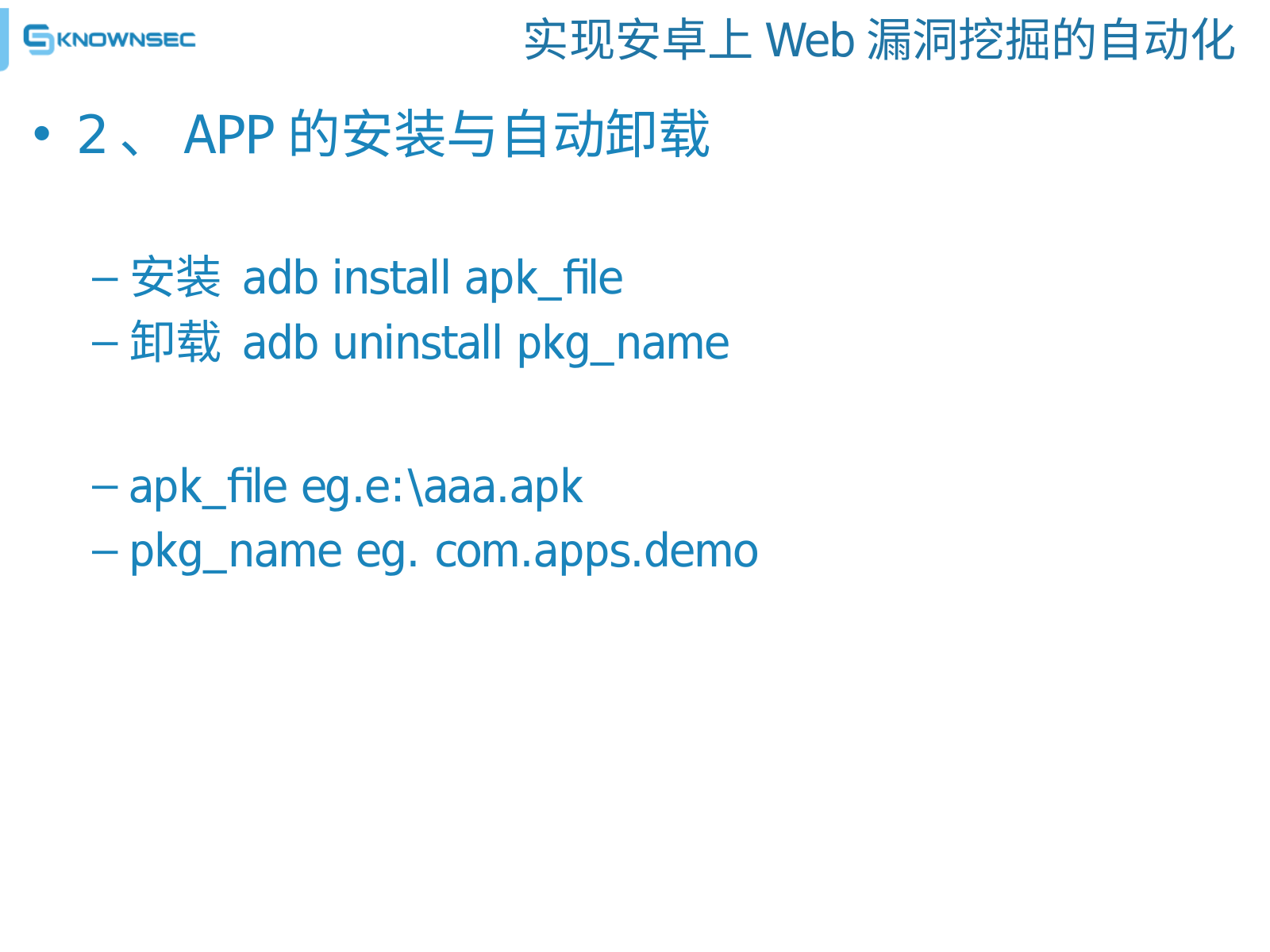

# 实现安卓上Web漏洞挖掘的自动化
2、APP的安装与自动卸载

安装 adb install apk_file
卸载 adb uninstall pkg_name

apk_file eg.e:\aaa.apk
pkg_name eg. com.apps.demo